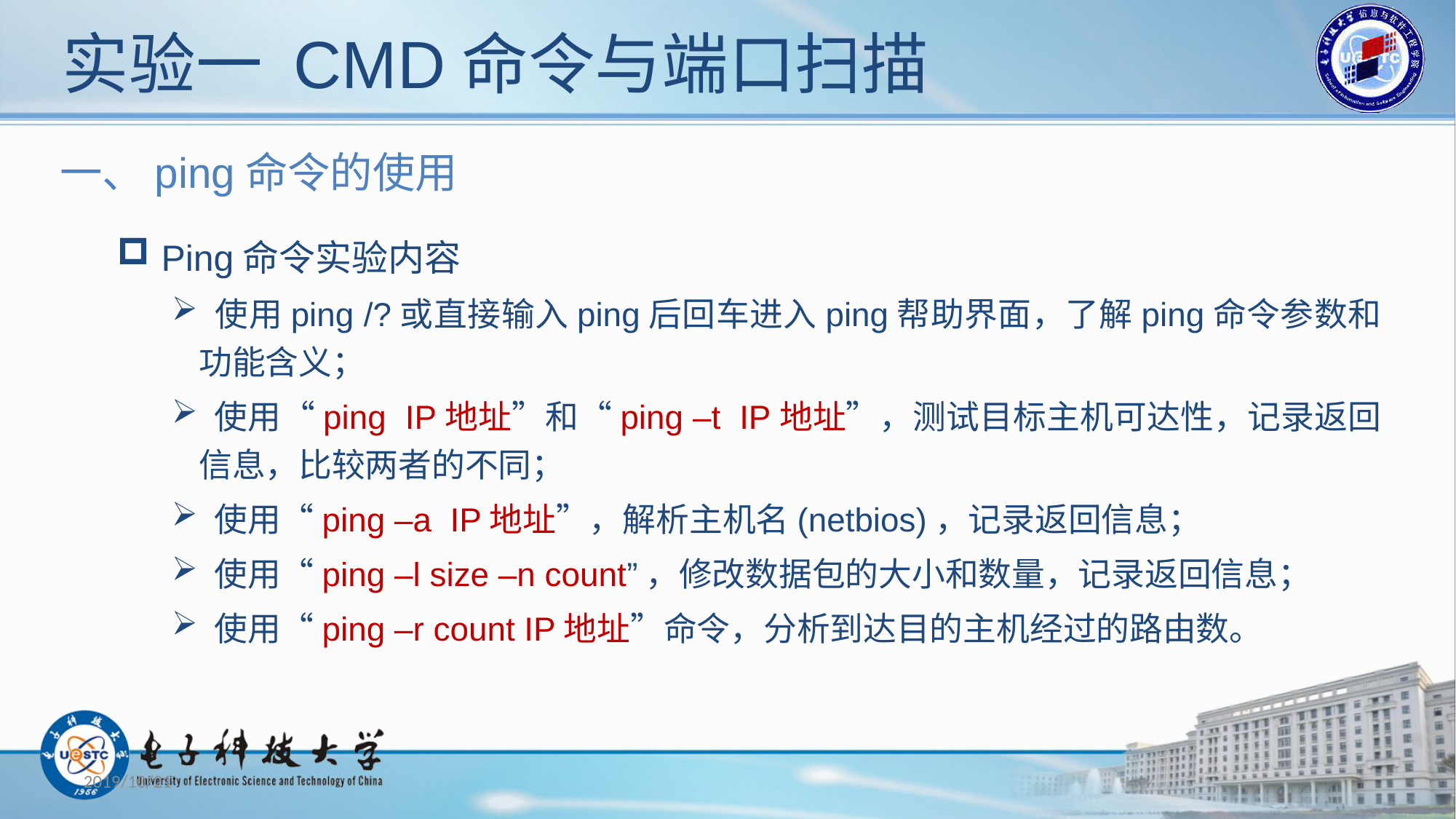

# 实验一 CMD命令与端口扫描
一、ping命令的使用
 Ping命令实验内容
 使用ping /?或直接输入ping后回车进入ping帮助界面，了解ping命令参数和功能含义；
 使用“ping  IP地址”和“ping –t  IP地址”，测试目标主机可达性，记录返回信息，比较两者的不同；
 使用“ping –a  IP地址”，解析主机名(netbios)，记录返回信息；
 使用“ping –l size –n count”，修改数据包的大小和数量，记录返回信息；
 使用“ping –r count IP地址”命令，分析到达目的主机经过的路由数。
2019/10/21